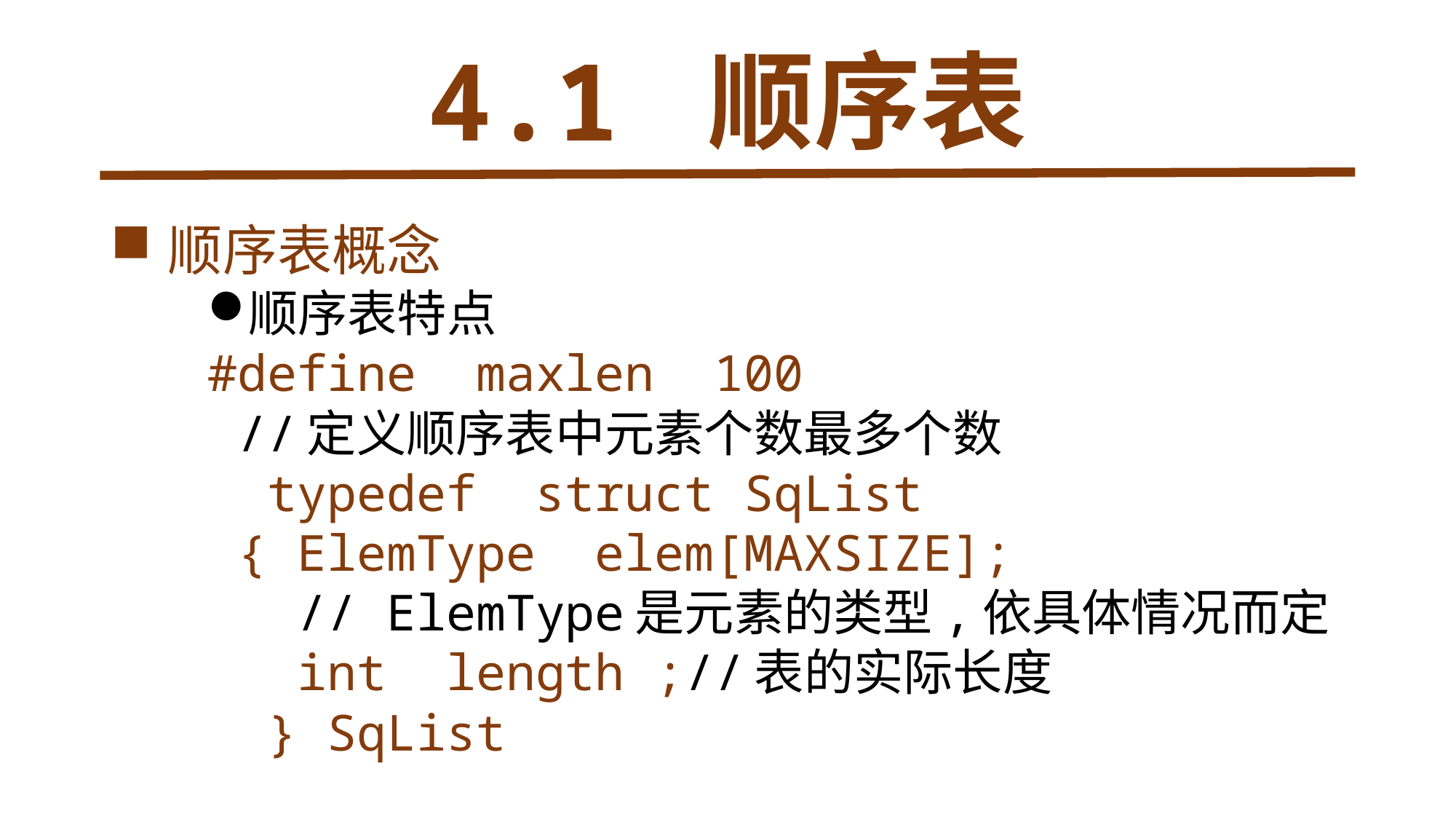

# 4.1 顺序表
 顺序表概念
顺序表特点
#define  maxlen  100
 //定义顺序表中元素个数最多个数
  typedef  struct SqList
 { ElemType  elem[MAXSIZE];
   // ElemType是元素的类型,依具体情况而定
   int  length ;//表的实际长度
  } SqList